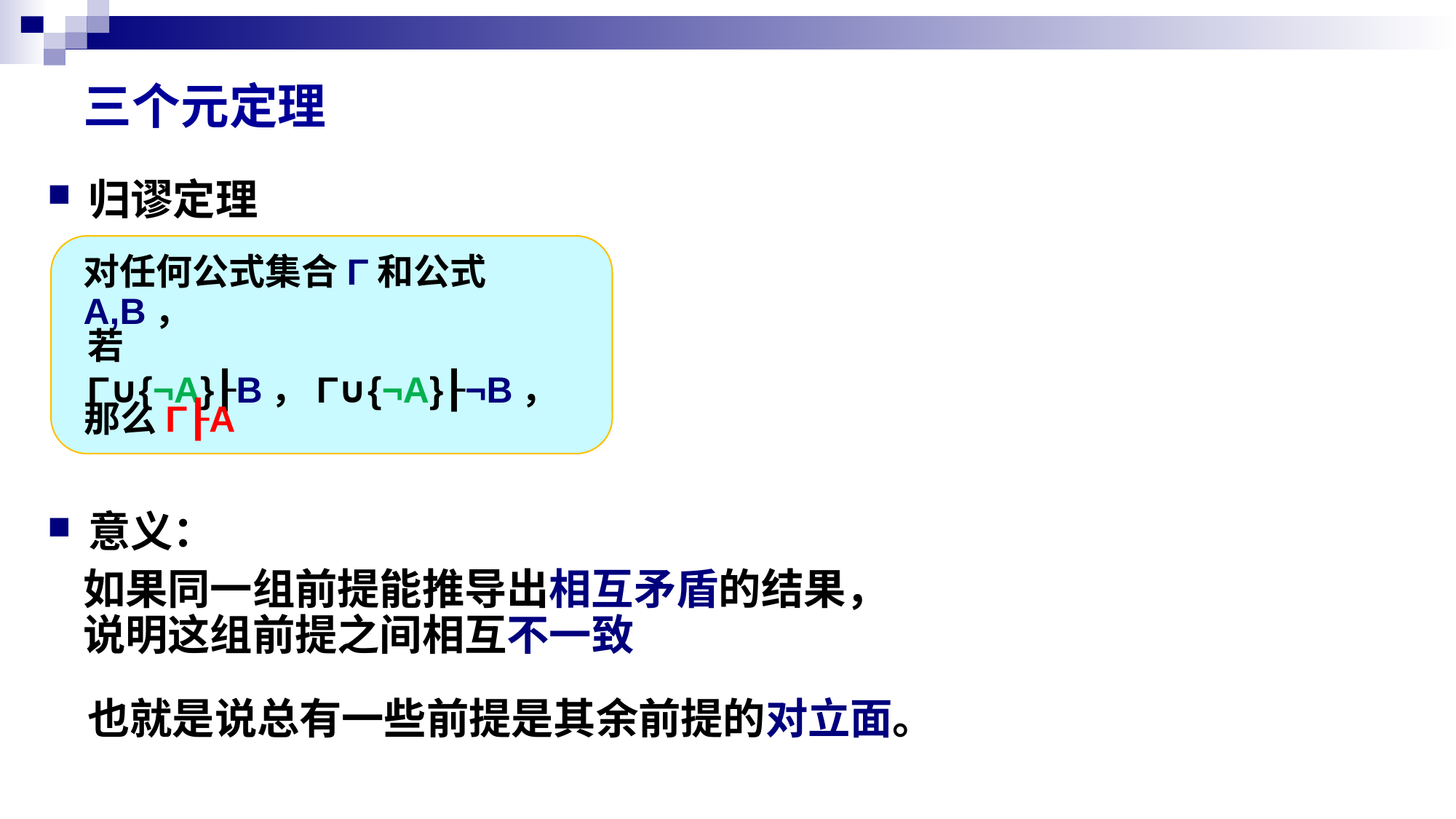

# 三个元定理
归谬定理

对任何公式集合Γ和公式A,B，
若Γ∪{¬A}┠B，Γ∪{¬A}┠¬B，
那么Γ┠A
意义：
如果同一组前提能推导出相互矛盾的结果，说明这组前提之间相互不一致
也就是说总有一些前提是其余前提的对立面。